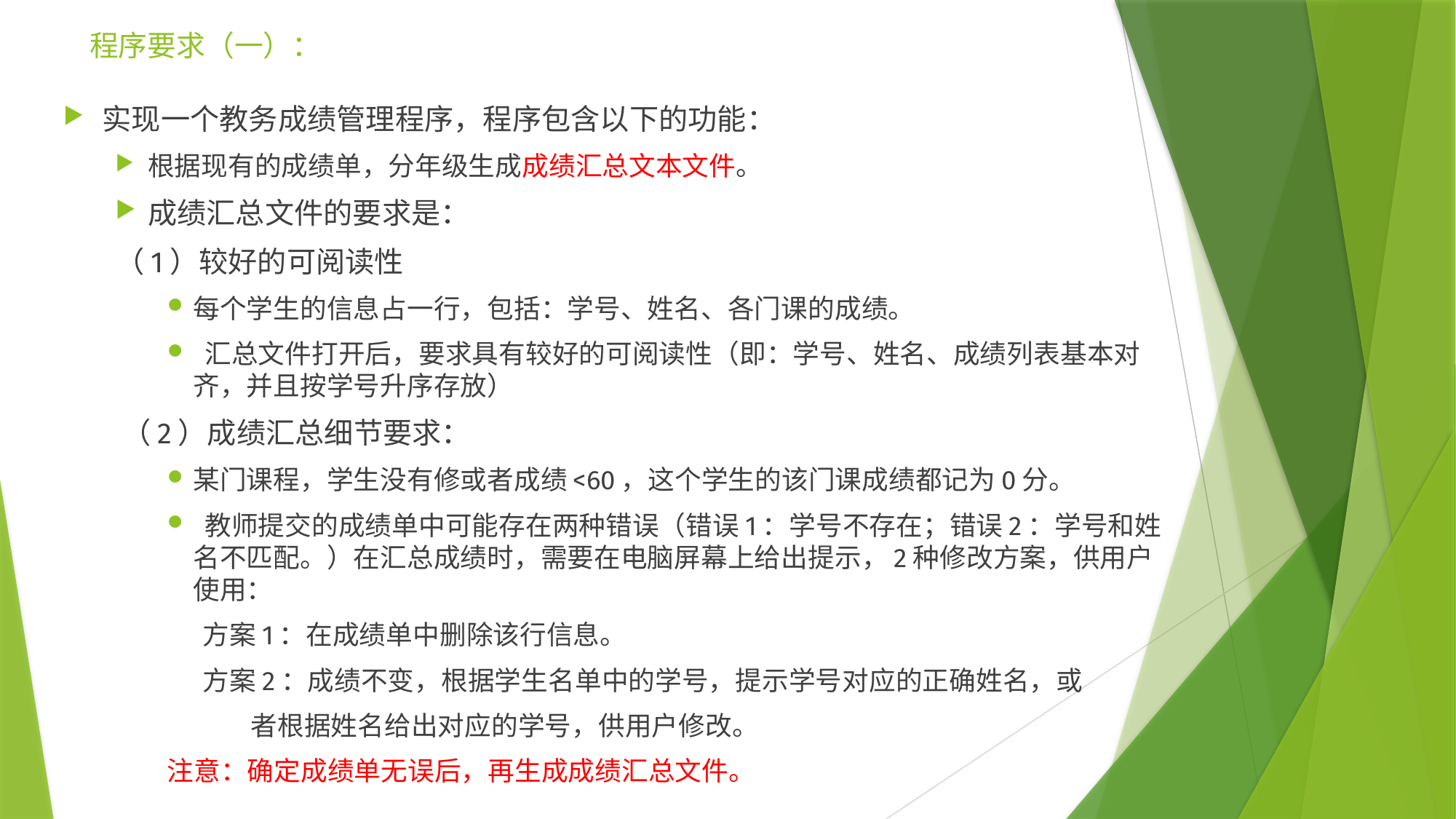

# 程序要求（一）：
实现一个教务成绩管理程序，程序包含以下的功能：
根据现有的成绩单，分年级生成成绩汇总文本文件。
成绩汇总文件的要求是：
（1）较好的可阅读性
每个学生的信息占一行，包括：学号、姓名、各门课的成绩。
 汇总文件打开后，要求具有较好的可阅读性（即：学号、姓名、成绩列表基本对齐，并且按学号升序存放）
（2）成绩汇总细节要求：
某门课程，学生没有修或者成绩<60，这个学生的该门课成绩都记为0分。
 教师提交的成绩单中可能存在两种错误（错误1：学号不存在；错误2：学号和姓名不匹配。）在汇总成绩时，需要在电脑屏幕上给出提示，2种修改方案，供用户使用：
     方案1：在成绩单中删除该行信息。
     方案2：成绩不变，根据学生名单中的学号，提示学号对应的正确姓名，或
             者根据姓名给出对应的学号，供用户修改。
注意：确定成绩单无误后，再生成成绩汇总文件。